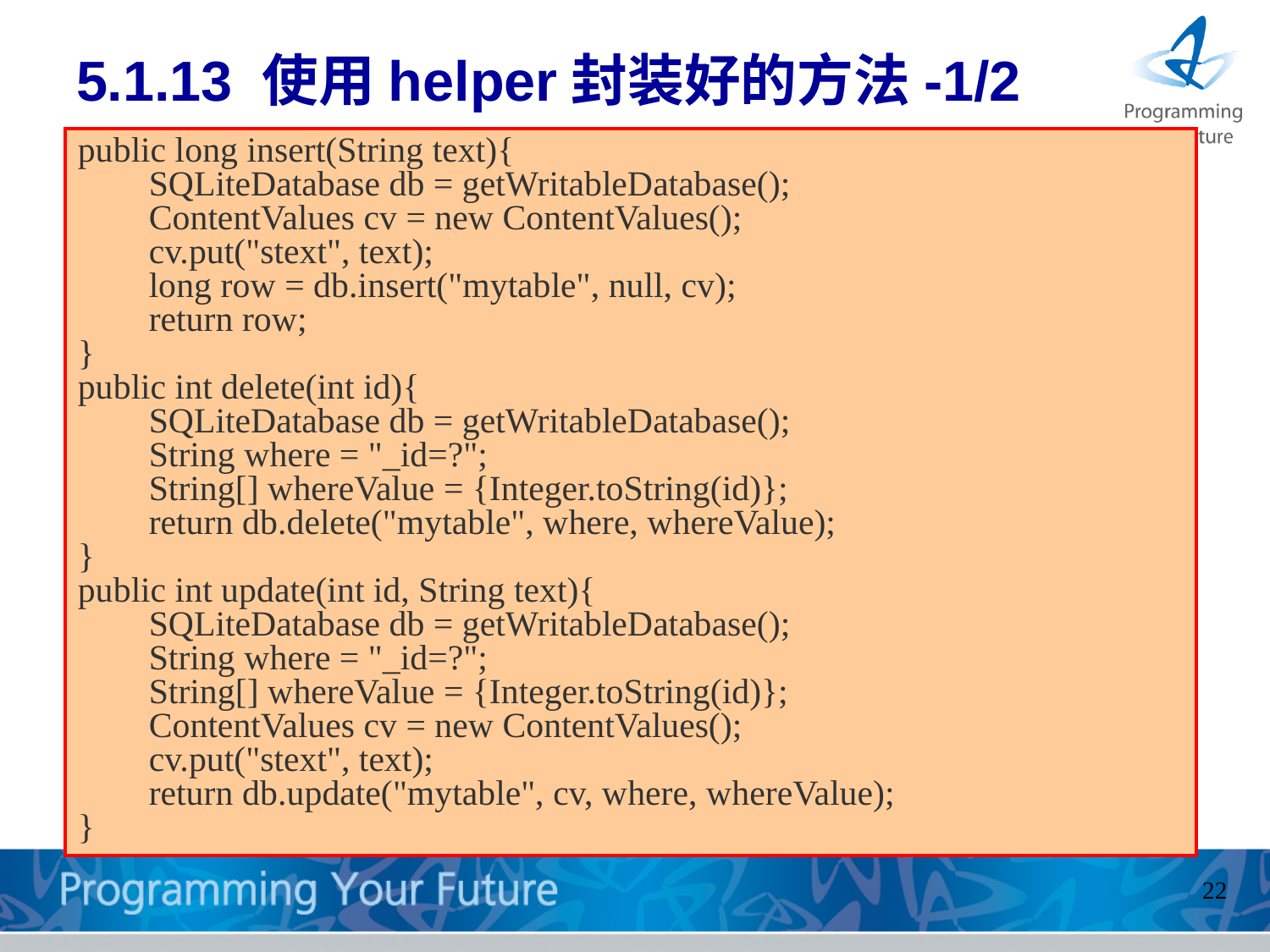

# 5.1.13 使用helper封装好的方法-1/2
public long insert(String text){
        SQLiteDatabase db = getWritableDatabase();
        ContentValues cv = new ContentValues();
        cv.put("stext", text);
        long row = db.insert("mytable", null, cv);
        return row;
}
public int delete(int id){
        SQLiteDatabase db = getWritableDatabase();
        String where = "_id=?";
        String[] whereValue = {Integer.toString(id)};
        return db.delete("mytable", where, whereValue);
}
public int update(int id, String text){
        SQLiteDatabase db = getWritableDatabase();
        String where = "_id=?";
        String[] whereValue = {Integer.toString(id)};
        ContentValues cv = new ContentValues();
        cv.put("stext", text);
        return db.update("mytable", cv, where, whereValue);
}